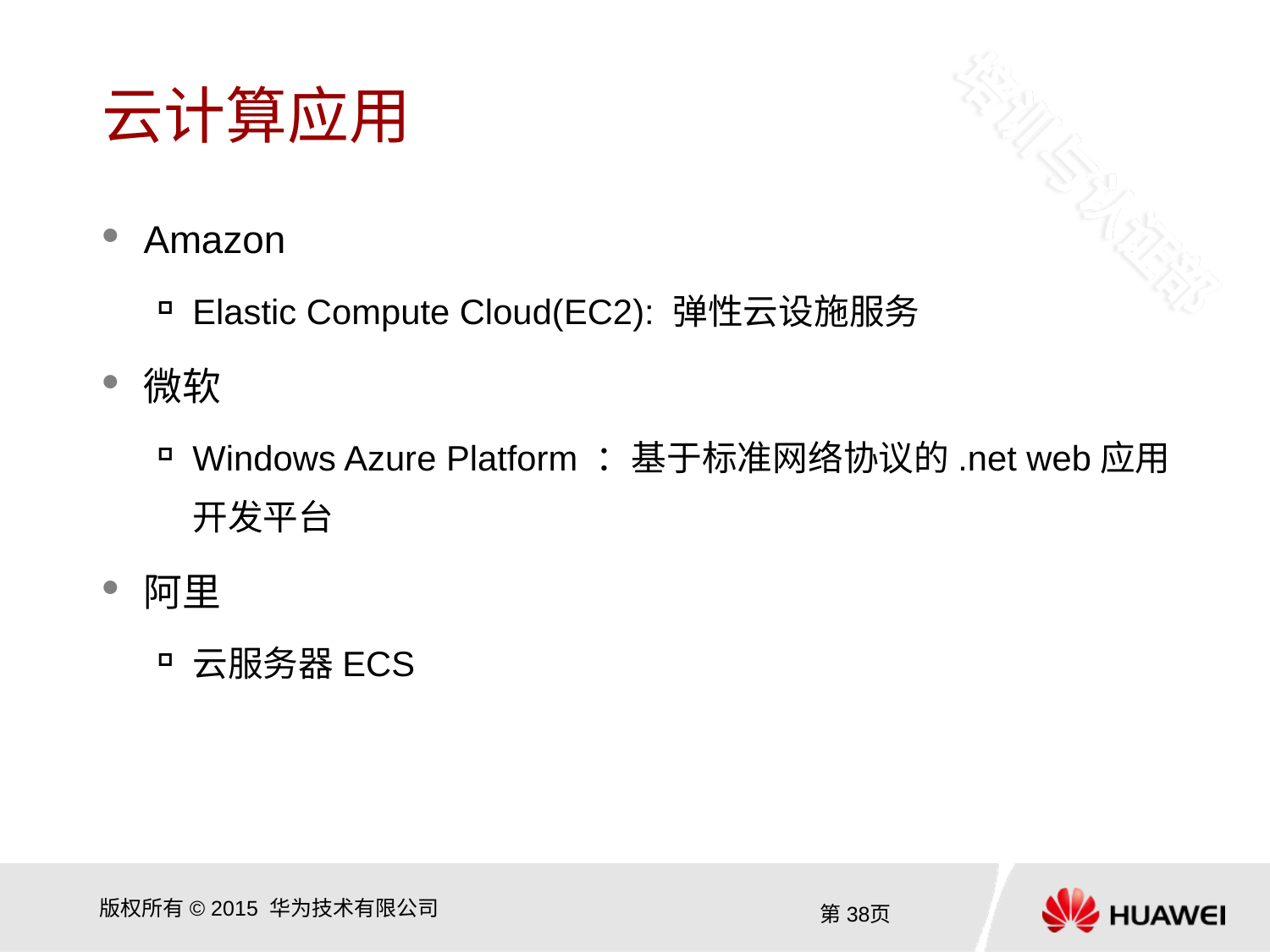

# 云计算应用
Amazon
Elastic Compute Cloud(EC2): 弹性云设施服务
微软
Windows Azure Platform ：基于标准网络协议的.net web应用开发平台
阿里
云服务器ECS